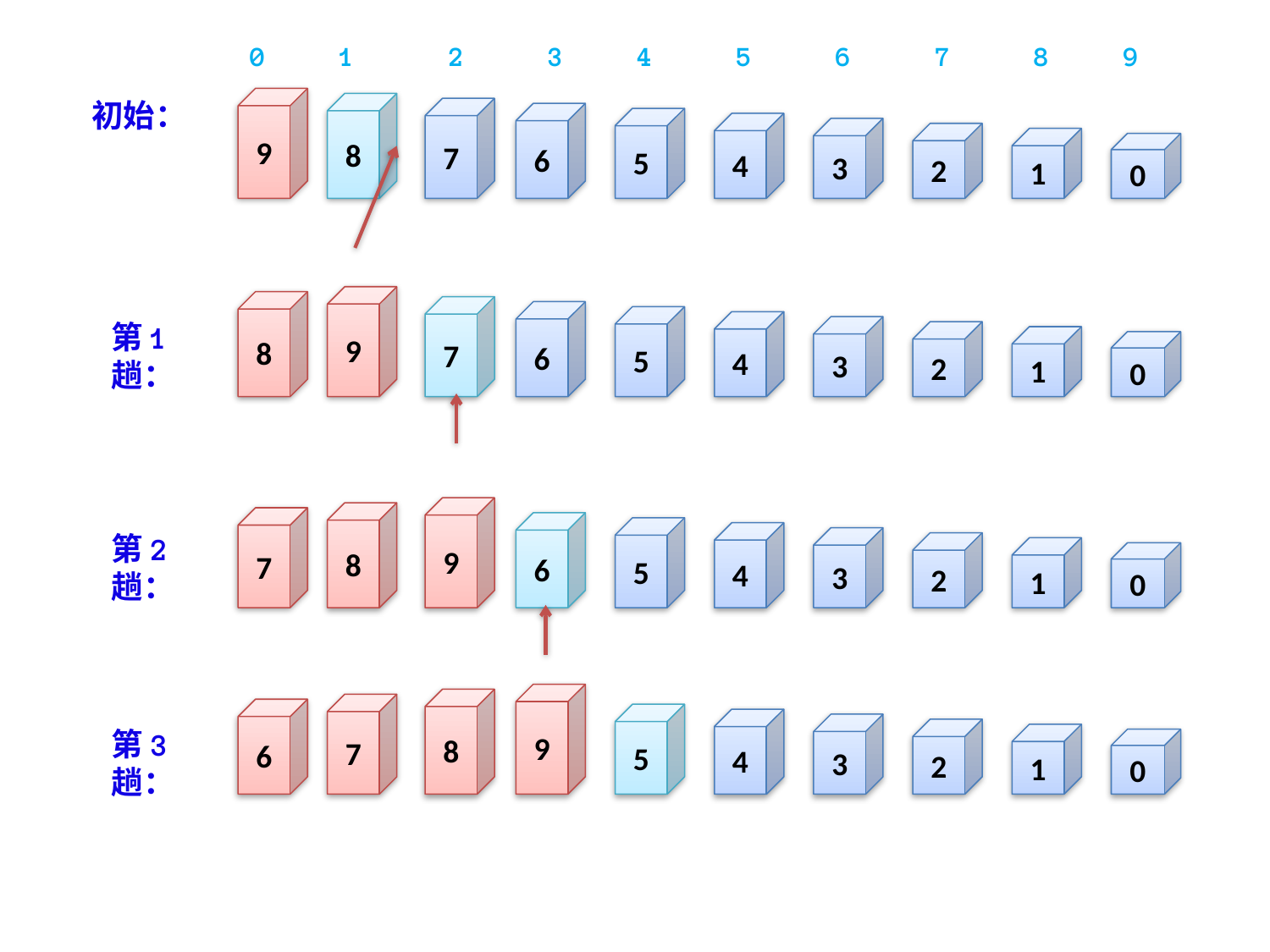

0
1
2
3
4
5
6
7
8
9
9
初始：
8
7
6
5
4
3
2
1
0
9
8
7
6
5
第1趟：
4
3
2
1
0
9
8
7
6
5
第2趟：
4
3
2
1
0
9
8
7
6
5
4
3
第3趟：
2
1
0